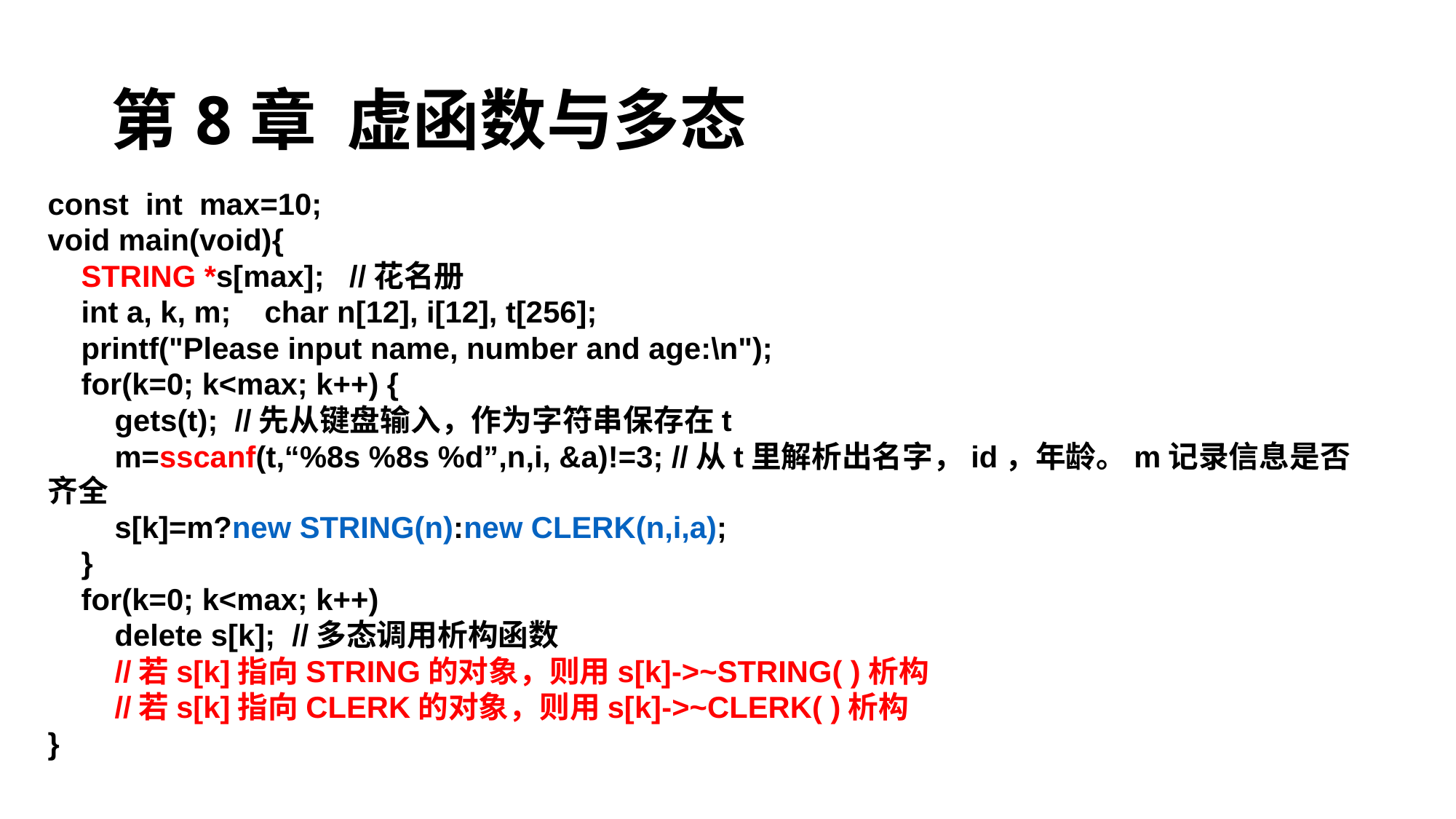

# 第8章  虚函数与多态
const  int  max=10;
void main(void){
    STRING *s[max];   //花名册
    int a, k, m;    char n[12], i[12], t[256];
    printf("Please input name, number and age:\n");
    for(k=0; k<max; k++) {
        gets(t);  //先从键盘输入，作为字符串保存在t
        m=sscanf(t,“%8s %8s %d”,n,i, &a)!=3; //从t里解析出名字，id，年龄。m记录信息是否齐全
        s[k]=m?new STRING(n):new CLERK(n,i,a);
    }
    for(k=0; k<max; k++)
        delete s[k];  //多态调用析构函数
        //若s[k]指向STRING的对象，则用s[k]->~STRING( )析构
        //若s[k]指向CLERK的对象，则用s[k]->~CLERK( )析构
}